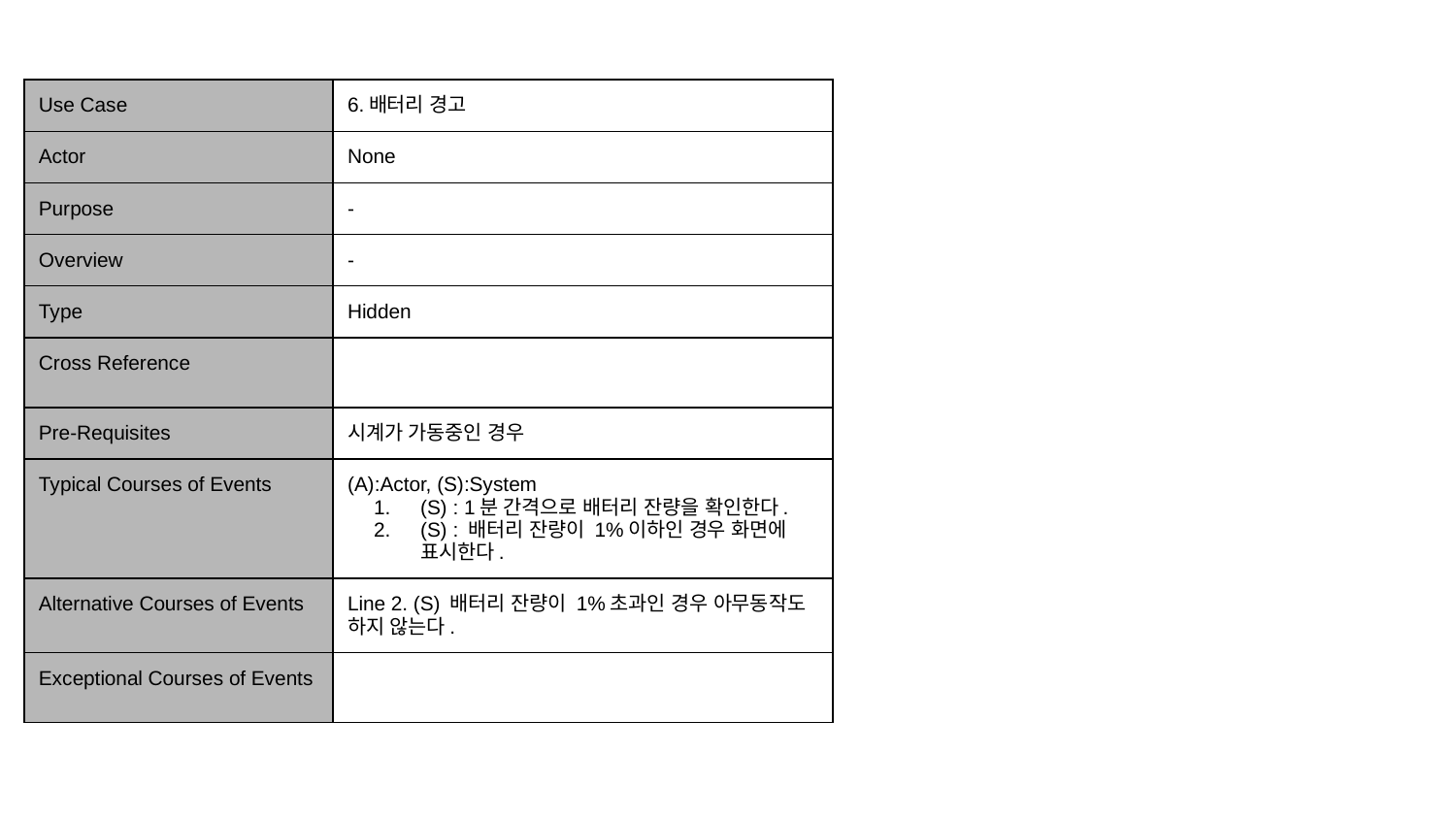

| Use Case | 6.배터리 경고 |
| --- | --- |
| Actor | None |
| Purpose | - |
| Overview | - |
| Type | Hidden |
| Cross Reference |  |
| Pre-Requisites | 시계가 가동중인 경우 |
| Typical Courses of Events | (A):Actor, (S):System (S) : 1분 간격으로 배터리 잔량을 확인한다. (S) : 배터리 잔량이 1%이하인 경우 화면에 표시한다. |
| Alternative Courses of Events | Line 2. (S) 배터리 잔량이 1%초과인 경우 아무동작도 하지 않는다. |
| Exceptional Courses of Events |  |